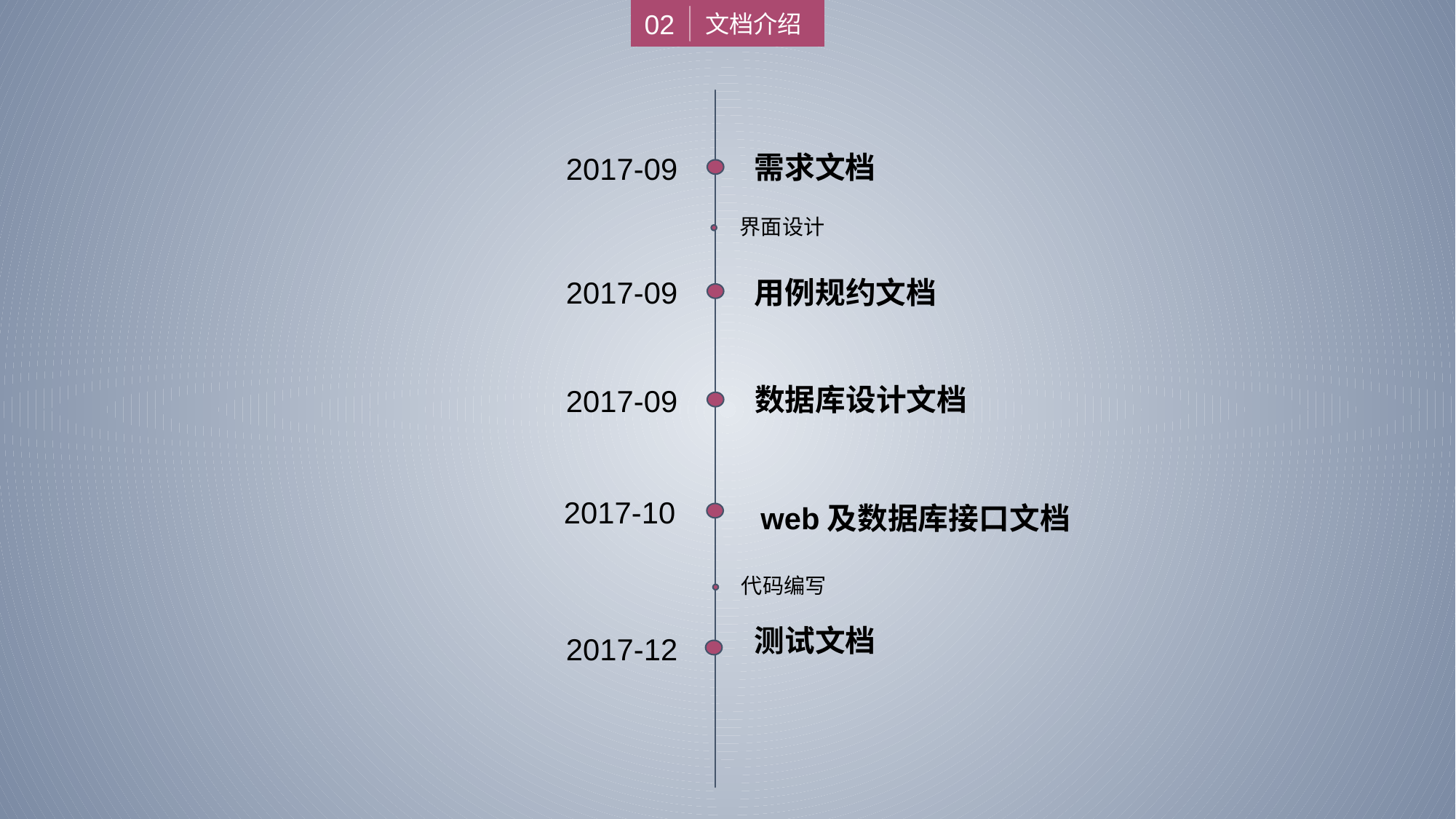

02
文档介绍
需求文档
2017-09

界面设计

2017-09
用例规约文档

数据库设计文档
2017-09

2017-10
web及数据库接口文档

代码编写

测试文档
2017-12